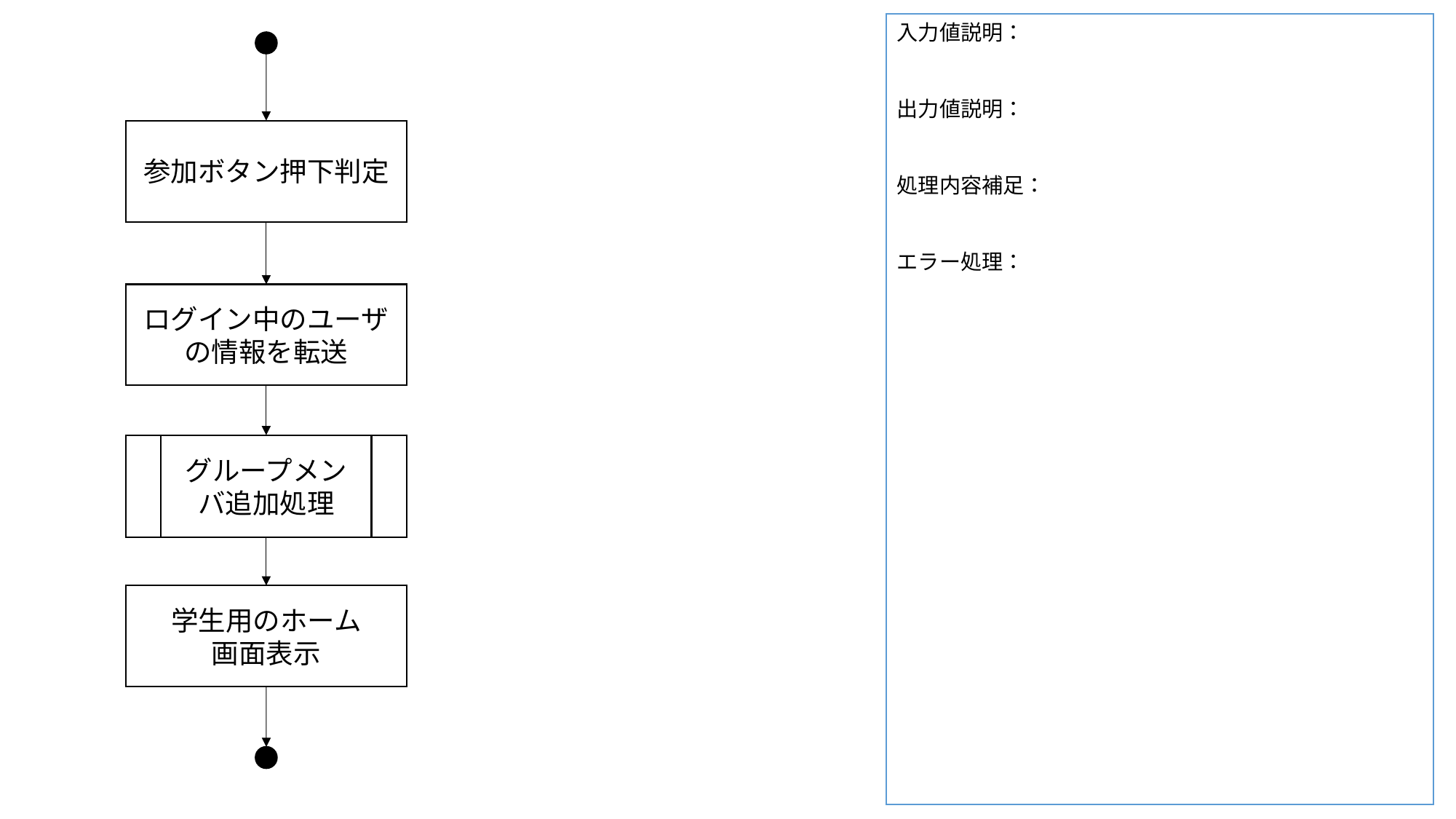

入力値説明：

出力値説明：

処理内容補足：

エラー処理：

参加ボタン押下判定
ログイン中のユーザ
の情報を転送
グループメンバ追加処理
学生用のホーム
画面表示